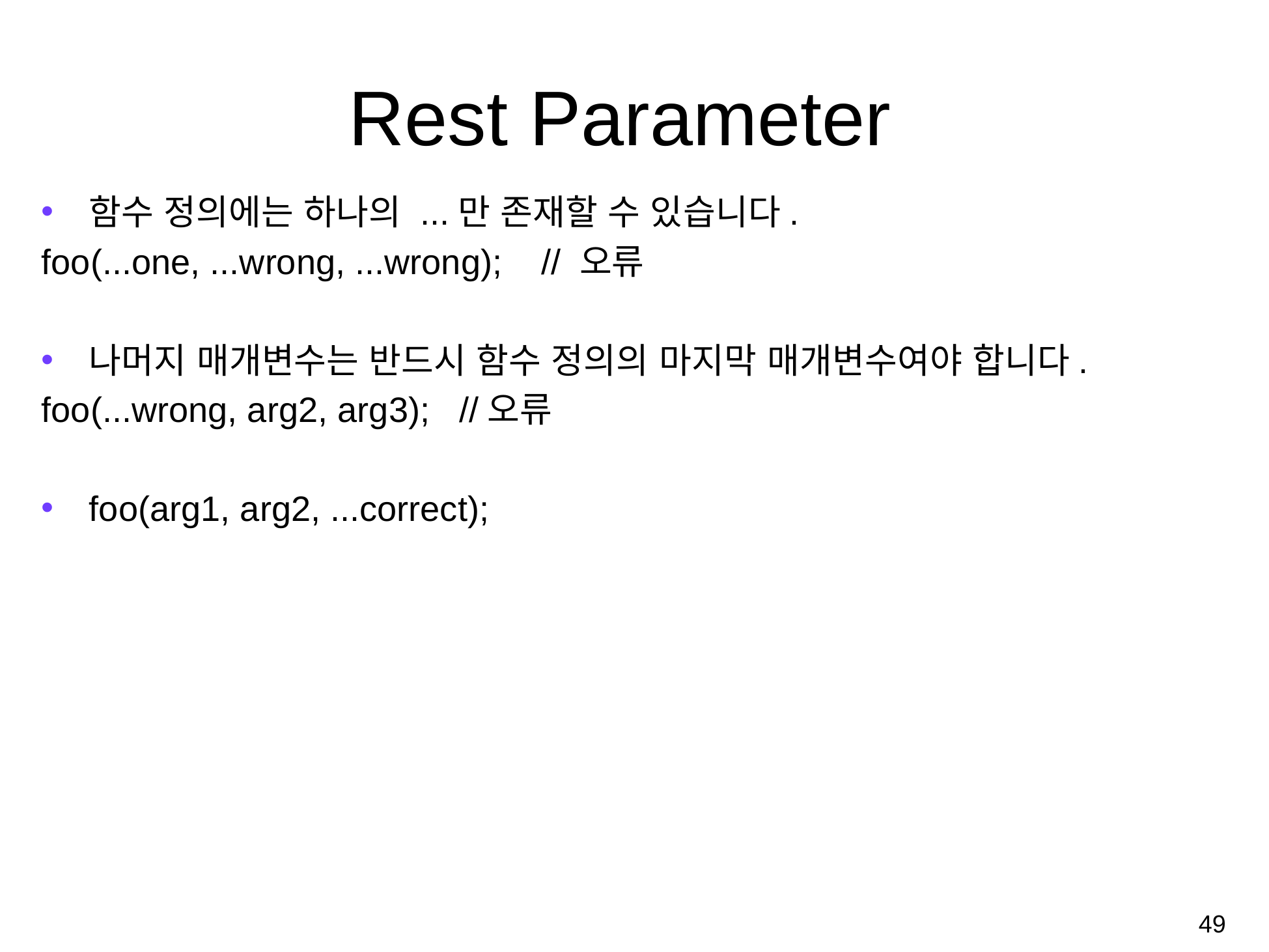

# Rest Parameter
함수 정의에는 하나의 ...만 존재할 수 있습니다.
foo(...one, ...wrong, ...wrong);    // 오류

나머지 매개변수는 반드시 함수 정의의 마지막 매개변수여야 합니다.
foo(...wrong, arg2, arg3);   //오류

foo(arg1, arg2, ...correct);
49